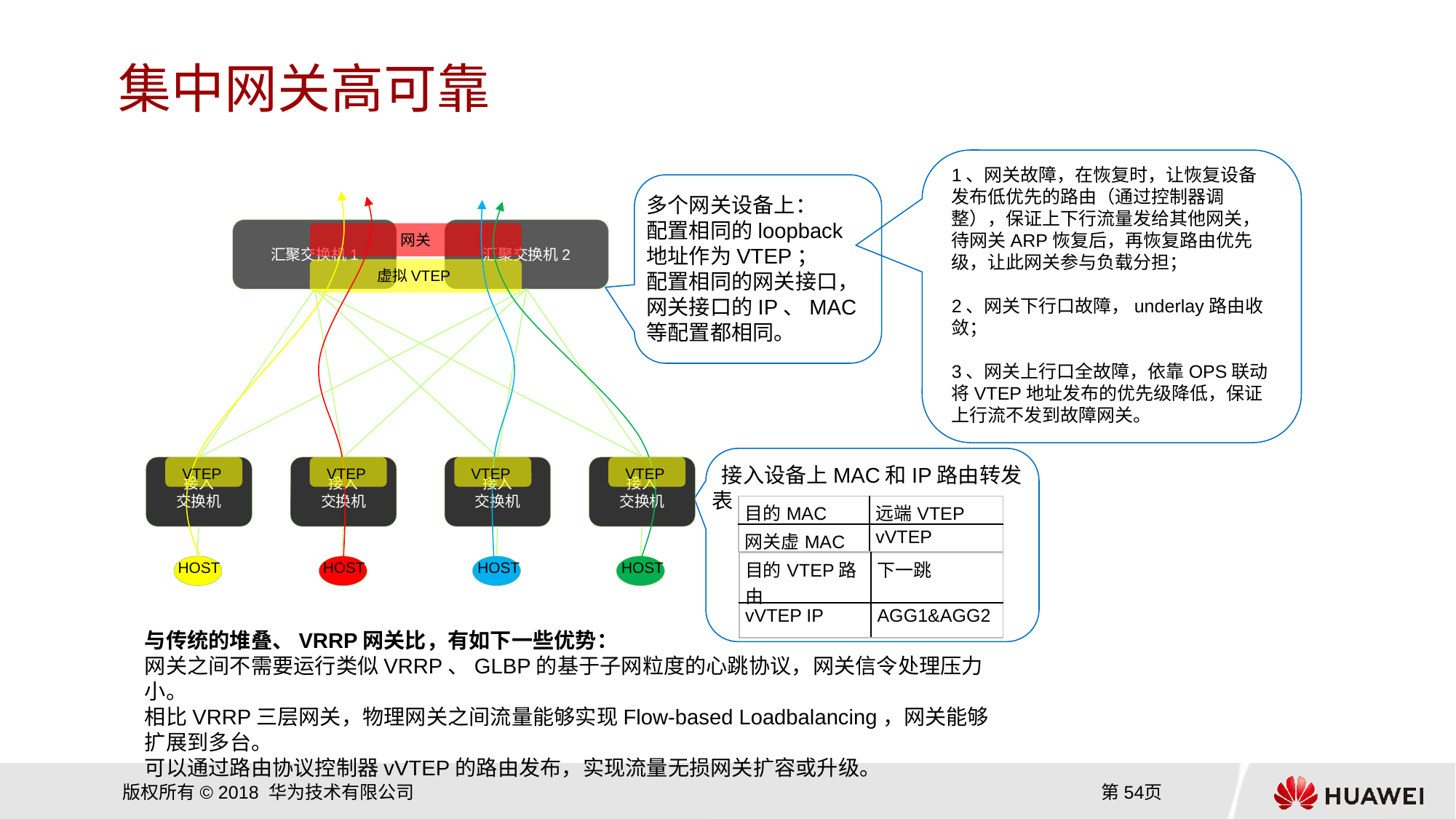

# 集中网关高可靠

1、网关故障，在恢复时，让恢复设备发布低优先的路由（通过控制器调整），保证上下行流量发给其他网关，待网关ARP恢复后，再恢复路由优先级，让此网关参与负载分担；

2、网关下行口故障，underlay路由收敛；

3、网关上行口全故障，依靠OPS联动将VTEP地址发布的优先级降低，保证上行流不发到故障网关。

多个网关设备上：
配置相同的loopback地址作为VTEP；
配置相同的网关接口，网关接口的IP、MAC等配置都相同。

汇聚交换机1
汇聚交换机2
网关
虚拟VTEP
接入
交换机
接入
交换机
VTEP
VTEP
接入
交换机
接入
交换机
VTEP
VTEP
 HOST
 HOST
 HOST
 HOST

 接入设备上MAC和IP路由转发表
| 目的MAC | 远端VTEP |
| --- | --- |
| 网关虚MAC | vVTEP |
| 目的VTEP路由 | 下一跳 |
| --- | --- |
| vVTEP IP | AGG1&AGG2 |
与传统的堆叠、VRRP网关比，有如下一些优势：
网关之间不需要运行类似VRRP、GLBP的基于子网粒度的心跳协议，网关信令处理压力小。
相比VRRP三层网关，物理网关之间流量能够实现Flow-based Loadbalancing，网关能够扩展到多台。
可以通过路由协议控制器vVTEP的路由发布，实现流量无损网关扩容或升级。